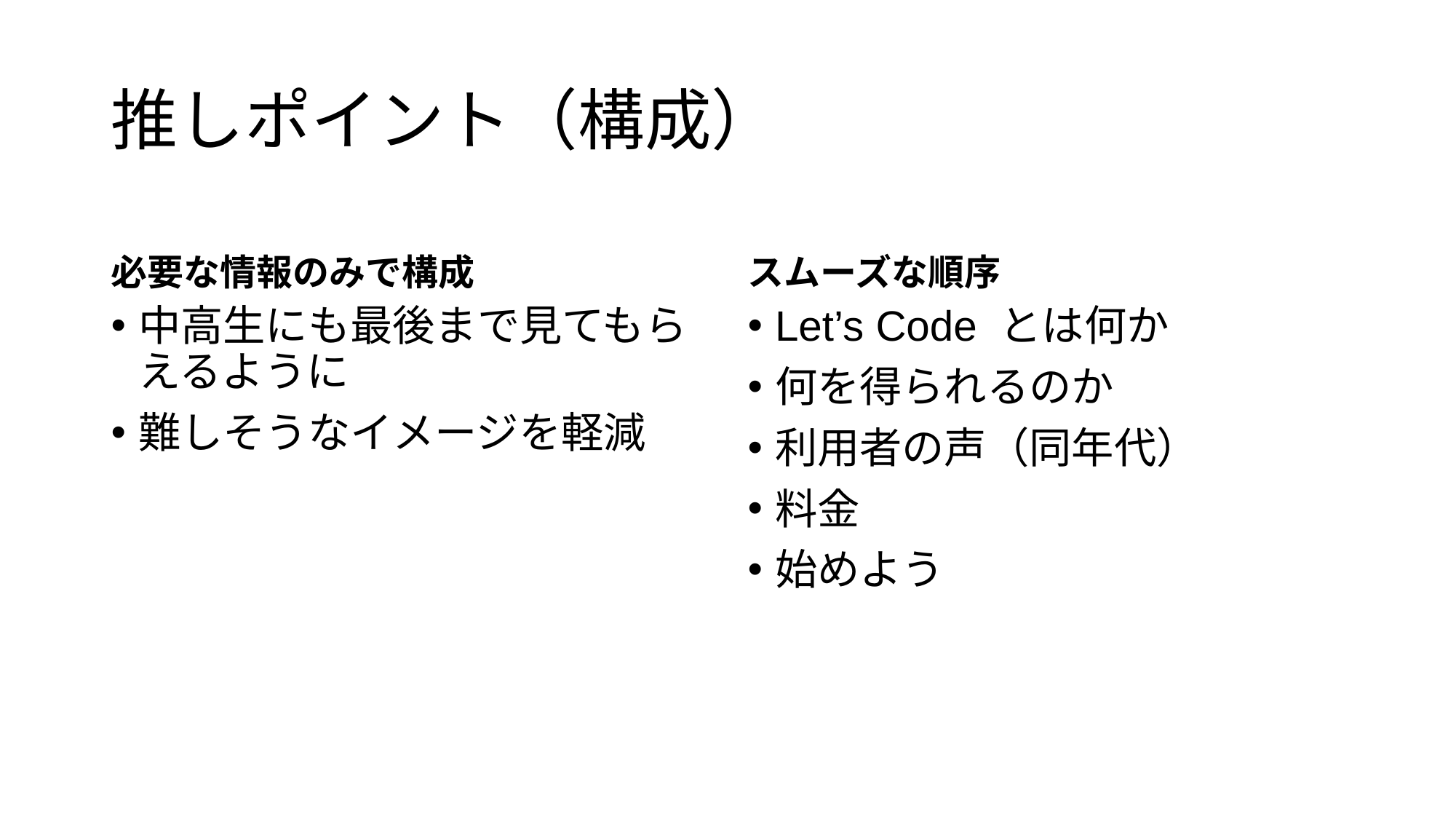

# 推しポイント（構成）
必要な情報のみで構成
スムーズな順序
中高生にも最後まで見てもらえるように
難しそうなイメージを軽減
Let’s Code とは何か
何を得られるのか
利用者の声（同年代）
料金
始めよう